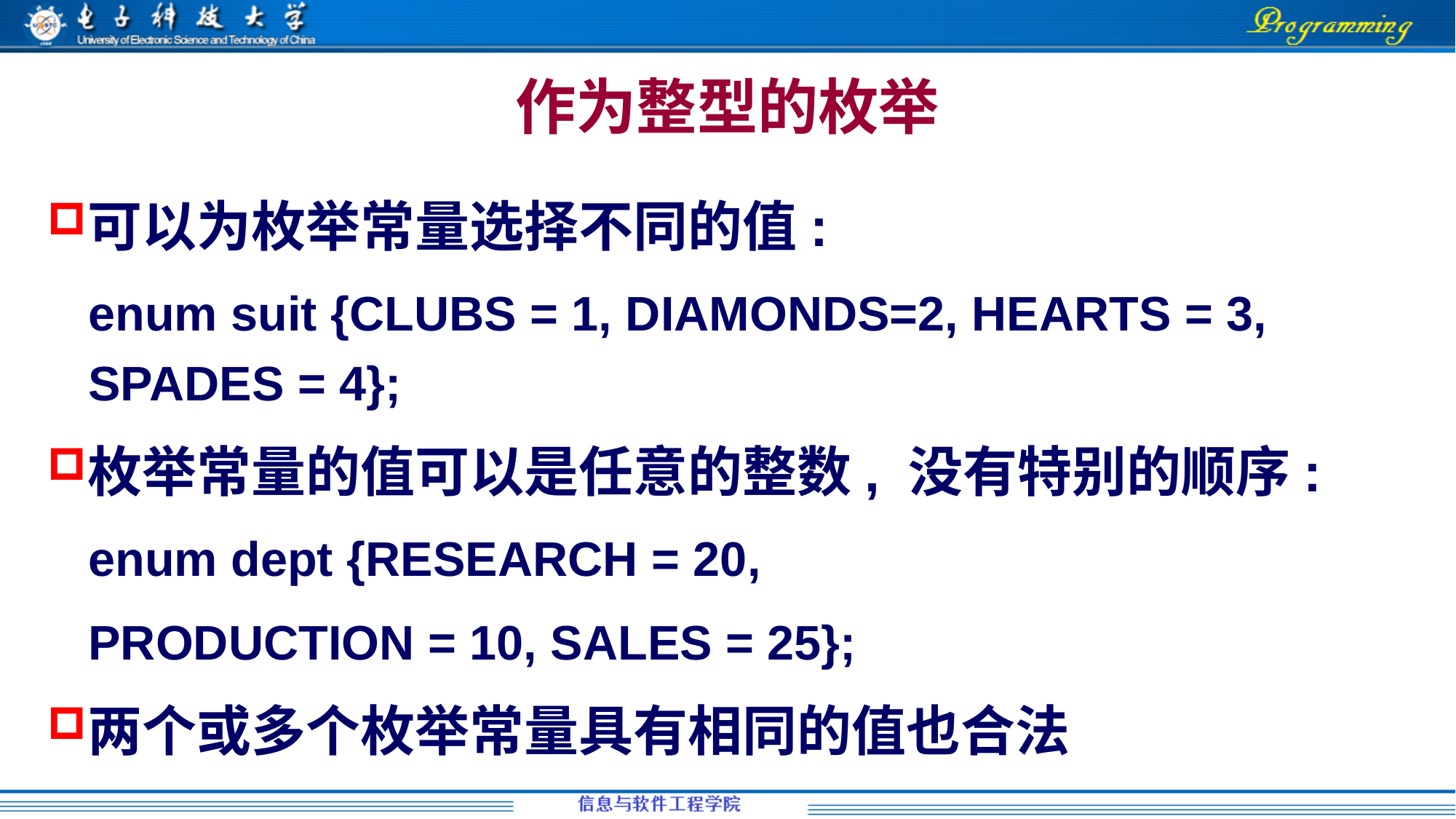

# 作为整型的枚举
可以为枚举常量选择不同的值:
enum suit {CLUBS = 1, DIAMONDS=2, HEARTS = 3, SPADES = 4};
枚举常量的值可以是任意的整数, 没有特别的顺序:
enum dept {RESEARCH = 20,
PRODUCTION = 10, SALES = 25};
两个或多个枚举常量具有相同的值也合法